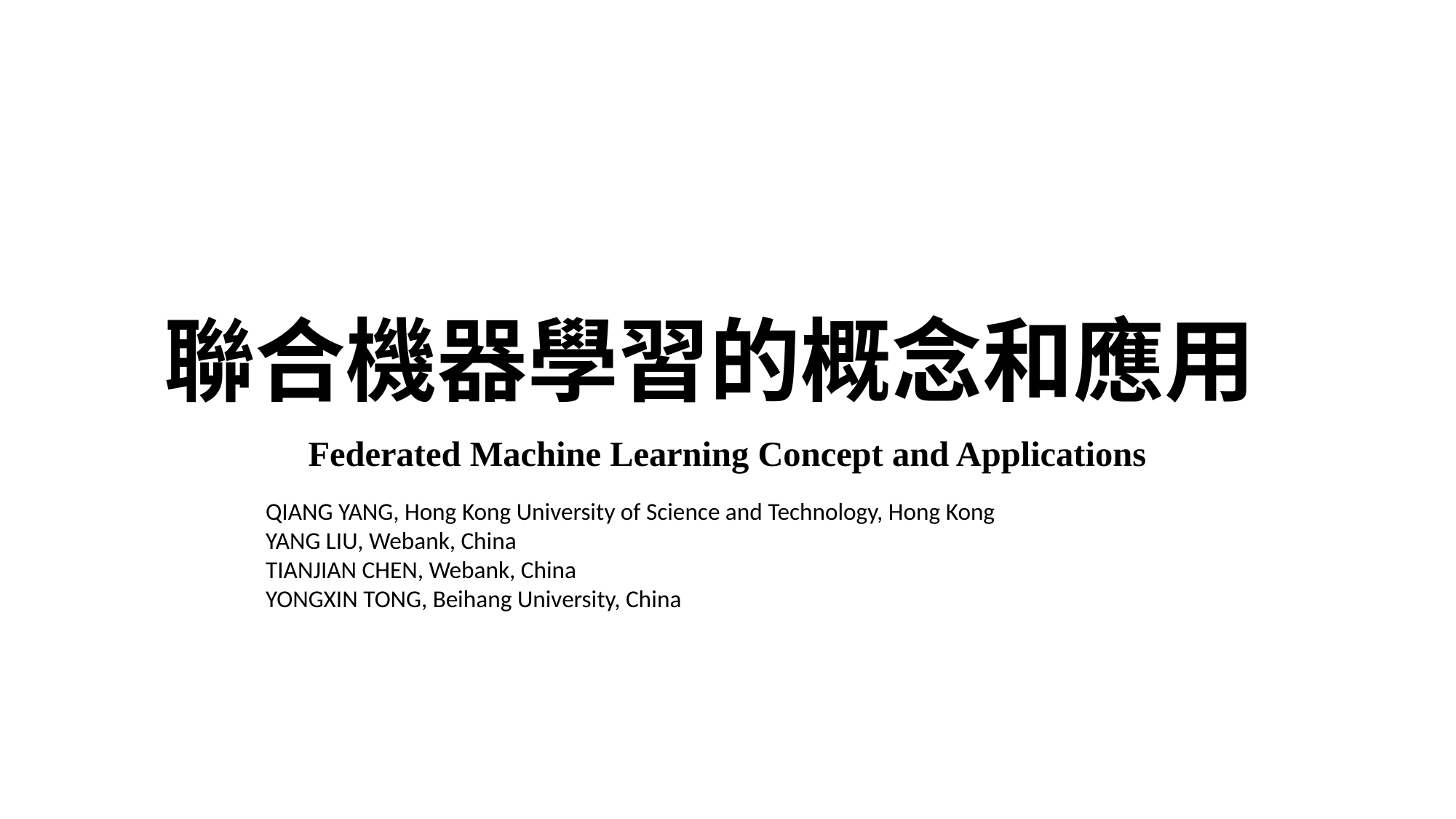

# 聯合機器學習的概念和應用
Federated Machine Learning Concept and Applications
QIANG YANG, Hong Kong University of Science and Technology, Hong Kong
YANG LIU, Webank, China
TIANJIAN CHEN, Webank, China
YONGXIN TONG, Beihang University, China